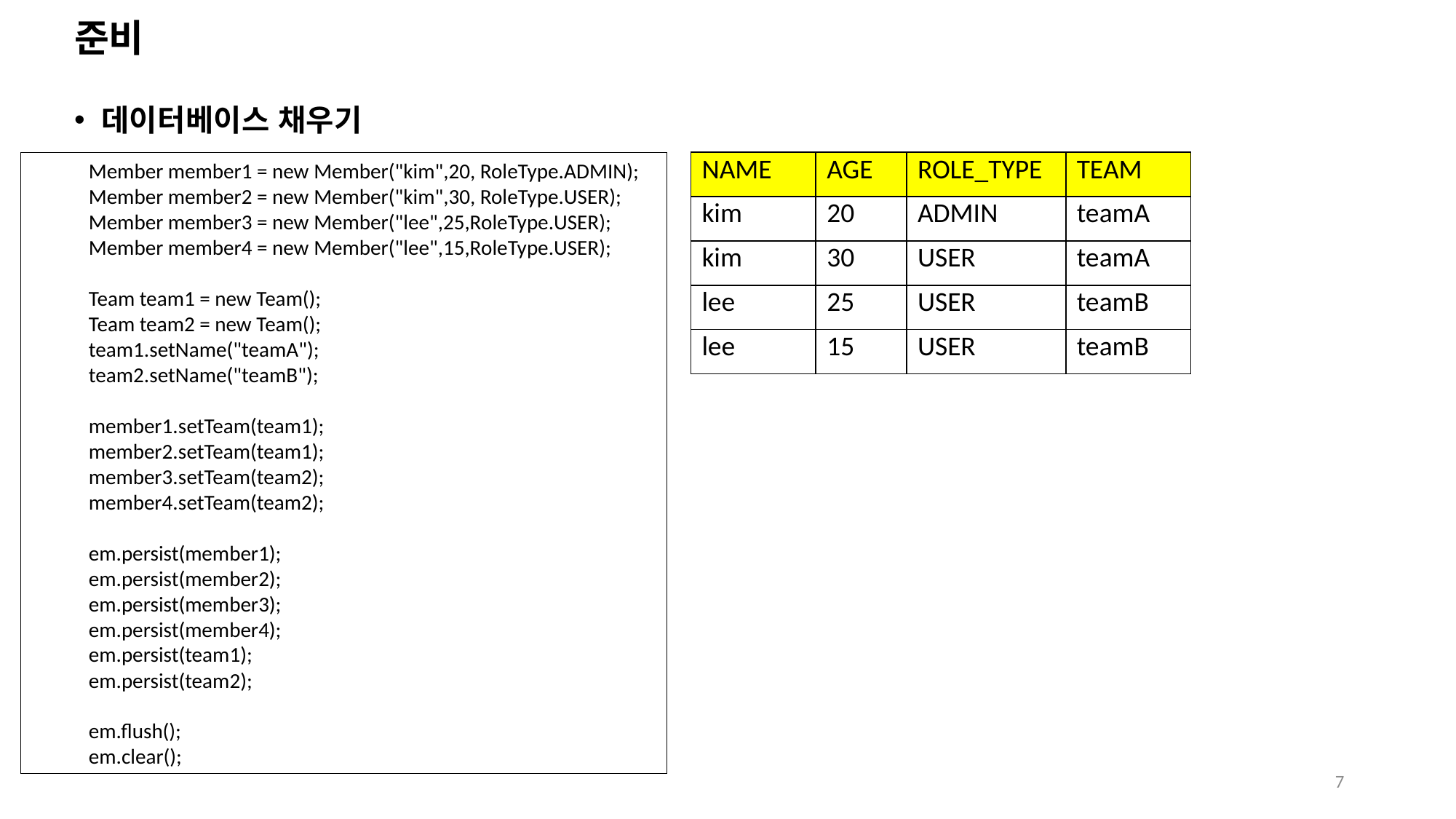

# 준비
데이터베이스 채우기
            Member member1 = new Member("kim",20, RoleType.ADMIN);
            Member member2 = new Member("kim",30, RoleType.USER);
            Member member3 = new Member("lee",25,RoleType.USER);
            Member member4 = new Member("lee",15,RoleType.USER);

            Team team1 = new Team();
            Team team2 = new Team();
            team1.setName("teamA");
            team2.setName("teamB");

            member1.setTeam(team1);
            member2.setTeam(team1);
            member3.setTeam(team2);
            member4.setTeam(team2);

            em.persist(member1);
            em.persist(member2);
            em.persist(member3);
            em.persist(member4);
            em.persist(team1);
            em.persist(team2);

            em.flush();
            em.clear();
| NAME | AGE | ROLE\_TYPE | TEAM |
| --- | --- | --- | --- |
| kim | 20 | ADMIN | teamA |
| kim | 30 | USER | teamA |
| lee | 25 | USER | teamB |
| lee | 15 | USER | teamB |
7